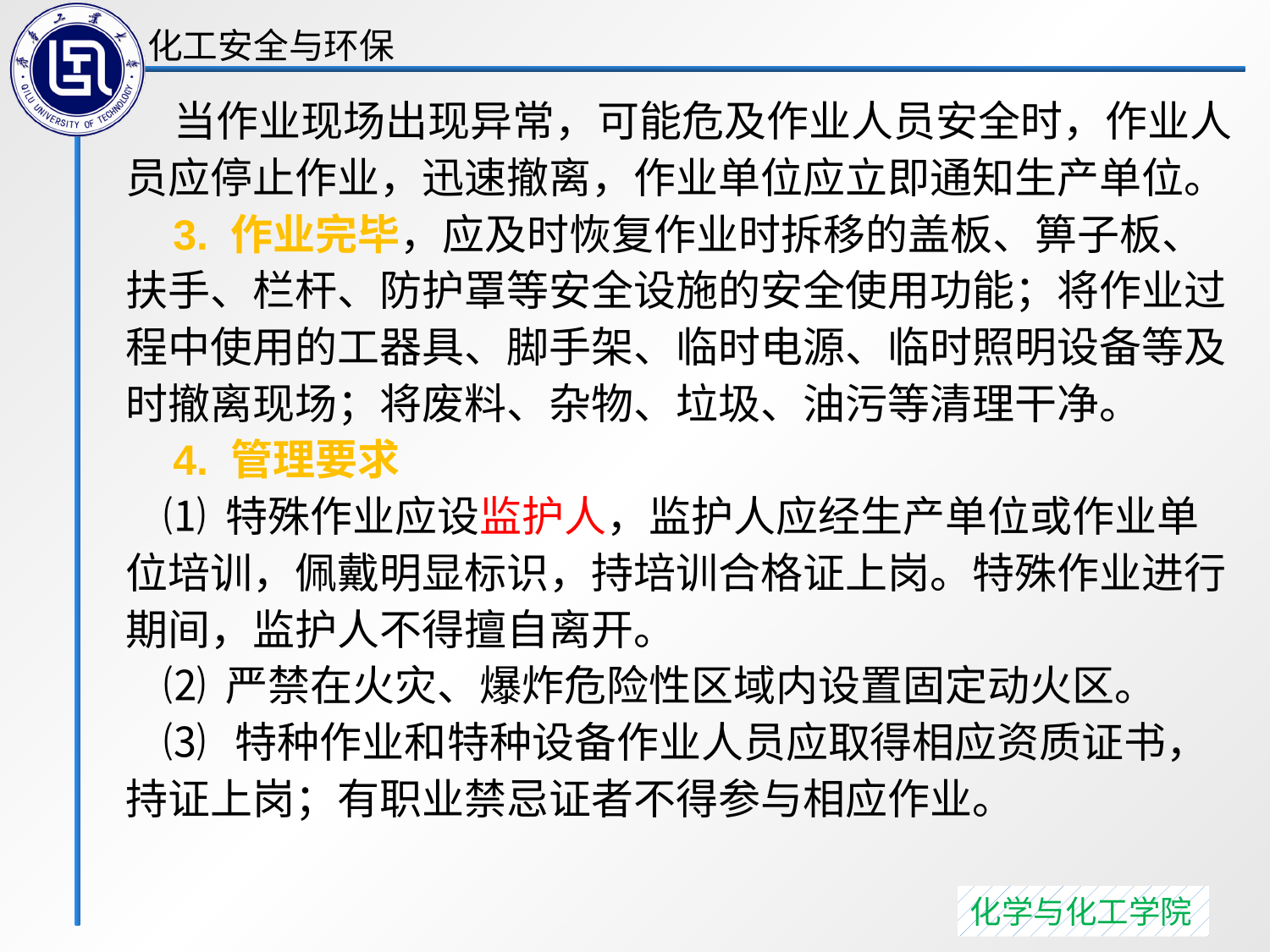

当作业现场出现异常，可能危及作业人员安全时，作业人员应停止作业，迅速撤离，作业单位应立即通知生产单位。
    3. 作业完毕，应及时恢复作业时拆移的盖板、箅子板、扶手、栏杆、防护罩等安全设施的安全使用功能；将作业过程中使用的工器具、脚手架、临时电源、临时照明设备等及时撤离现场；将废料、杂物、垃圾、油污等清理干净。
    4. 管理要求
    ⑴ 特殊作业应设监护人，监护人应经生产单位或作业单位培训，佩戴明显标识，持培训合格证上岗。特殊作业进行期间，监护人不得擅自离开。
    ⑵ 严禁在火灾、爆炸危险性区域内设置固定动火区。
    ⑶  特种作业和特种设备作业人员应取得相应资质证书，持证上岗；有职业禁忌证者不得参与相应作业。